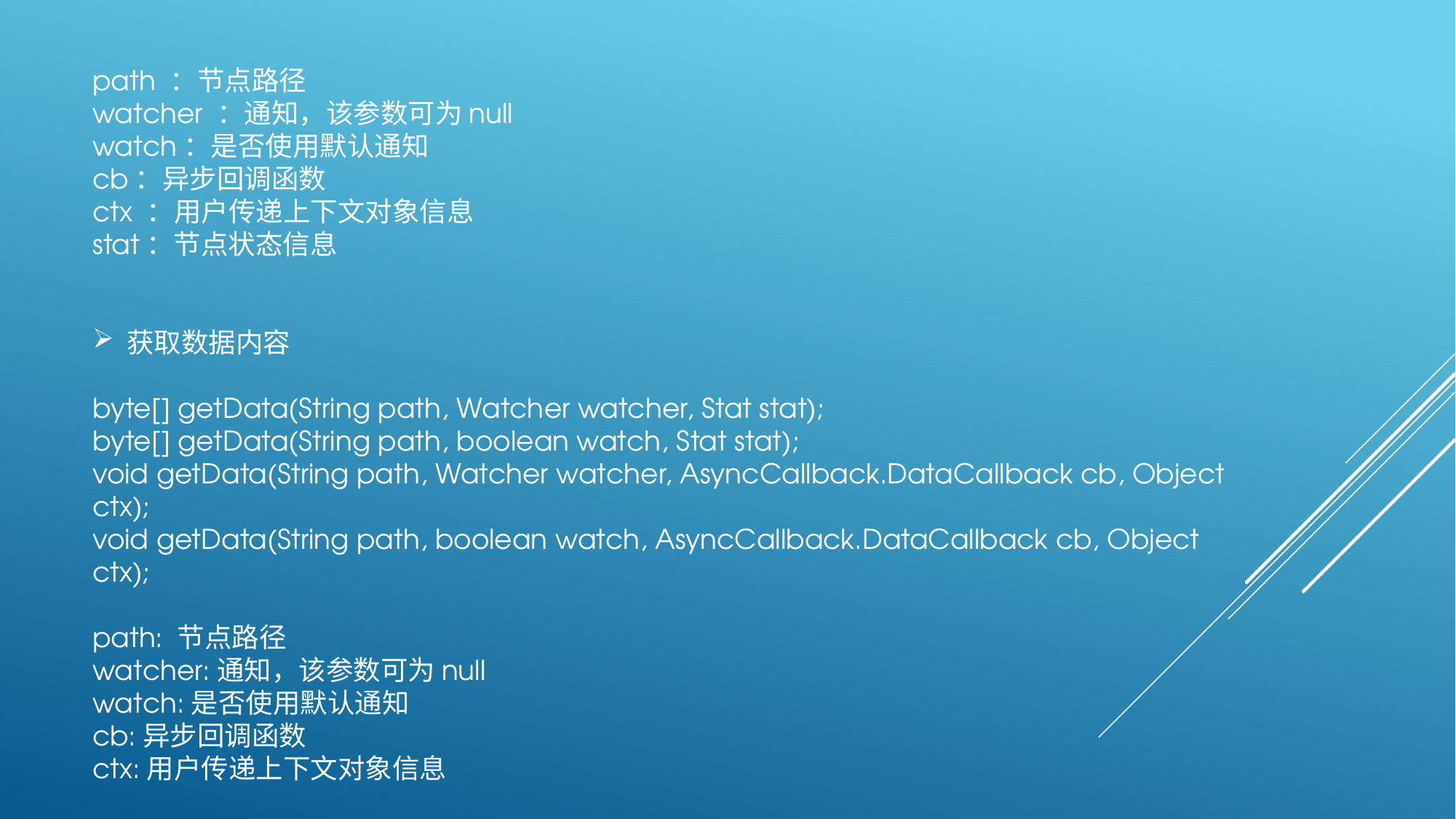

path ：节点路径
watcher ：通知，该参数可为null
watch：是否使用默认通知
cb：异步回调函数
ctx ：用户传递上下文对象信息
stat：节点状态信息

获取数据内容

byte[] getData(String path, Watcher watcher, Stat stat);
byte[] getData(String path, boolean watch, Stat stat);
void getData(String path, Watcher watcher, AsyncCallback.DataCallback cb, Object ctx);
void getData(String path, boolean watch, AsyncCallback.DataCallback cb, Object ctx);

path: 节点路径
watcher:通知，该参数可为null
watch:是否使用默认通知
cb:异步回调函数
ctx:用户传递上下文对象信息